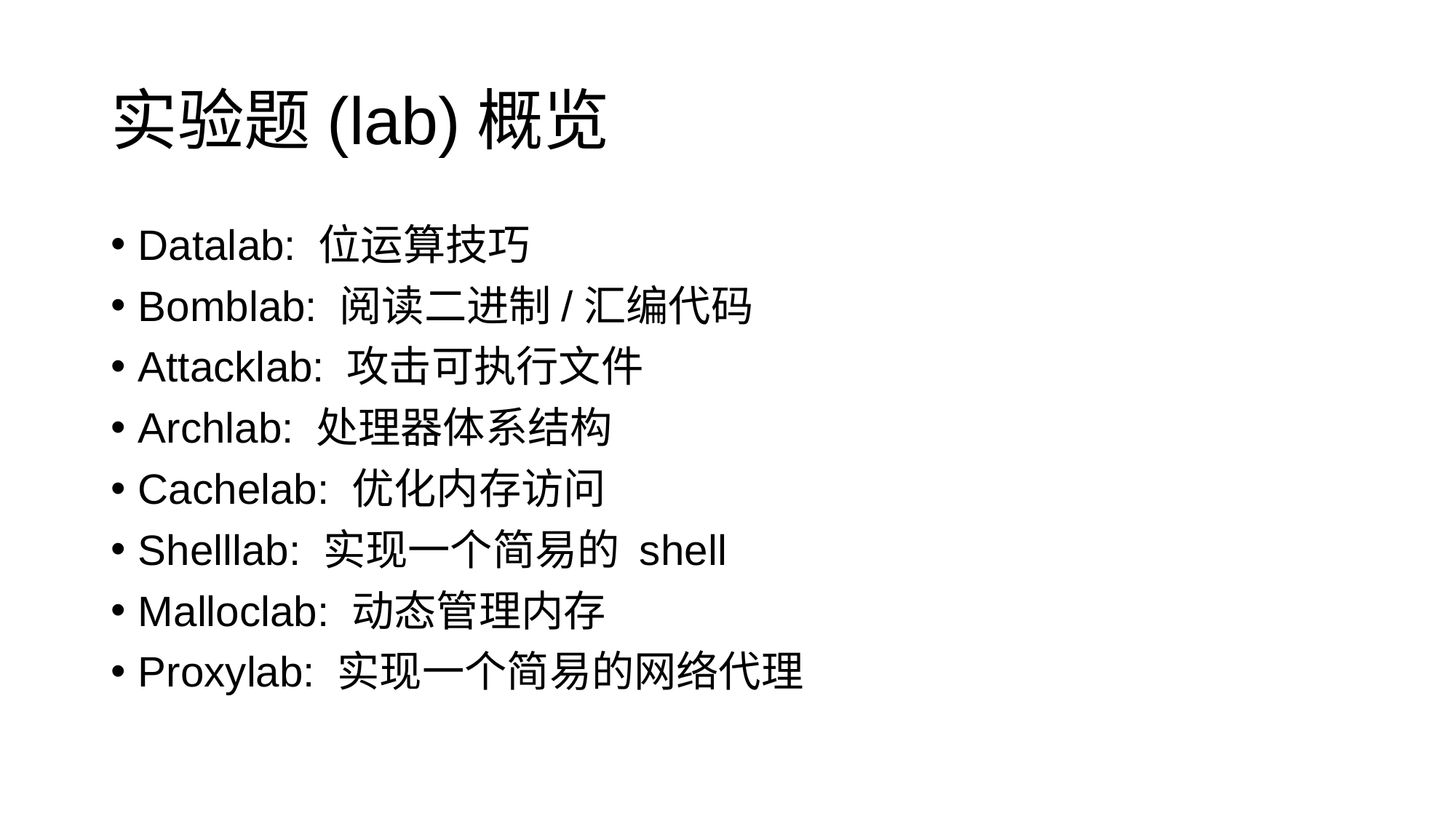

# 实验题(lab)概览
Datalab: 位运算技巧
Bomblab: 阅读二进制/汇编代码
Attacklab: 攻击可执行文件
Archlab: 处理器体系结构
Cachelab: 优化内存访问
Shelllab: 实现一个简易的 shell
Malloclab: 动态管理内存
Proxylab: 实现一个简易的网络代理